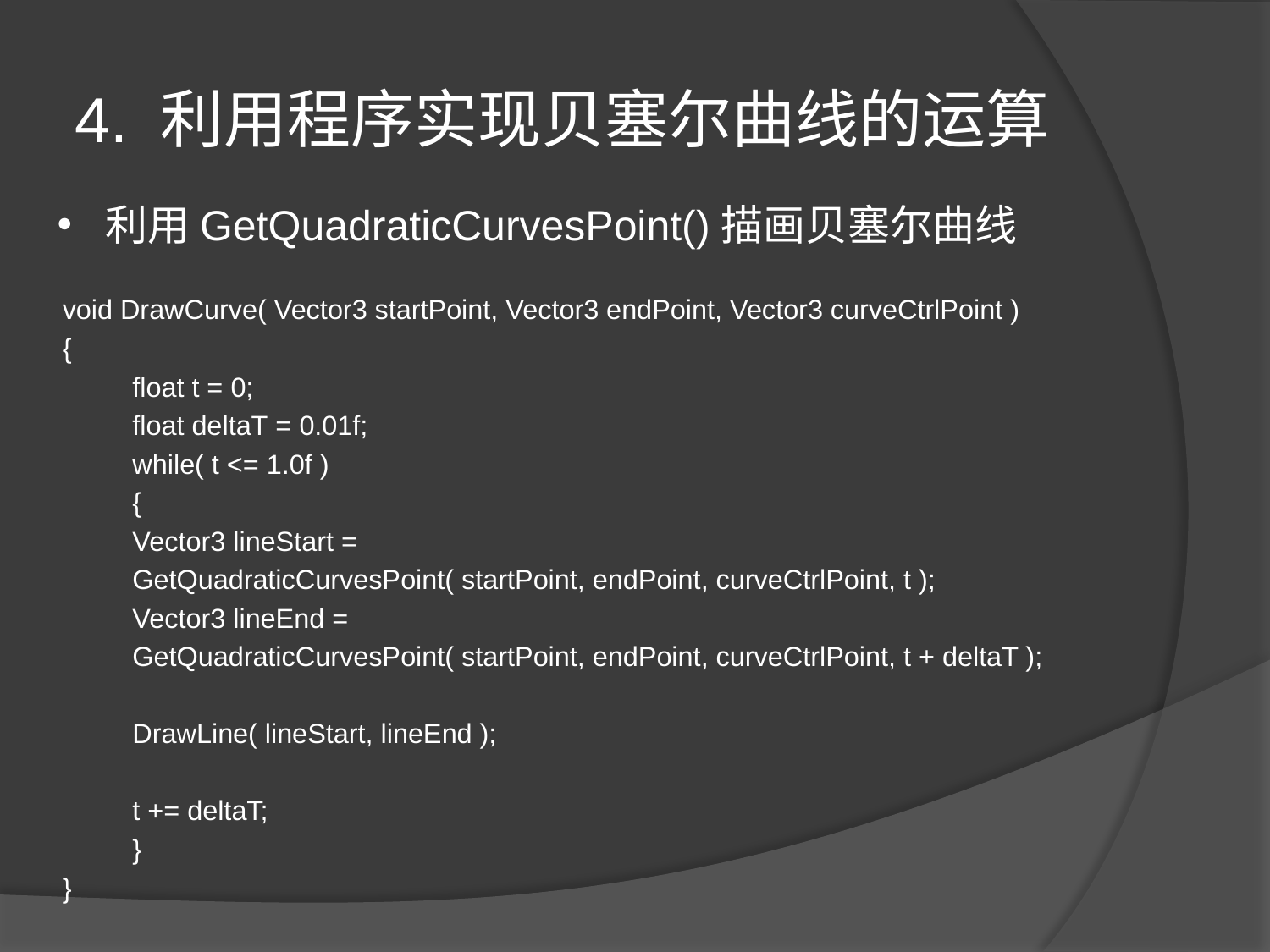

# 4. 利用程序实现贝塞尔曲线的运算
利用GetQuadraticCurvesPoint()描画贝塞尔曲线
void DrawCurve( Vector3 startPoint, Vector3 endPoint, Vector3 curveCtrlPoint )
{
	float t = 0;
	float deltaT = 0.01f;
	while( t <= 1.0f )
	{
		Vector3 lineStart =
			GetQuadraticCurvesPoint( startPoint, endPoint, curveCtrlPoint, t );
		Vector3 lineEnd =
			GetQuadraticCurvesPoint( startPoint, endPoint, curveCtrlPoint, t + deltaT );

		DrawLine( lineStart, lineEnd );

		t += deltaT;
	}
}